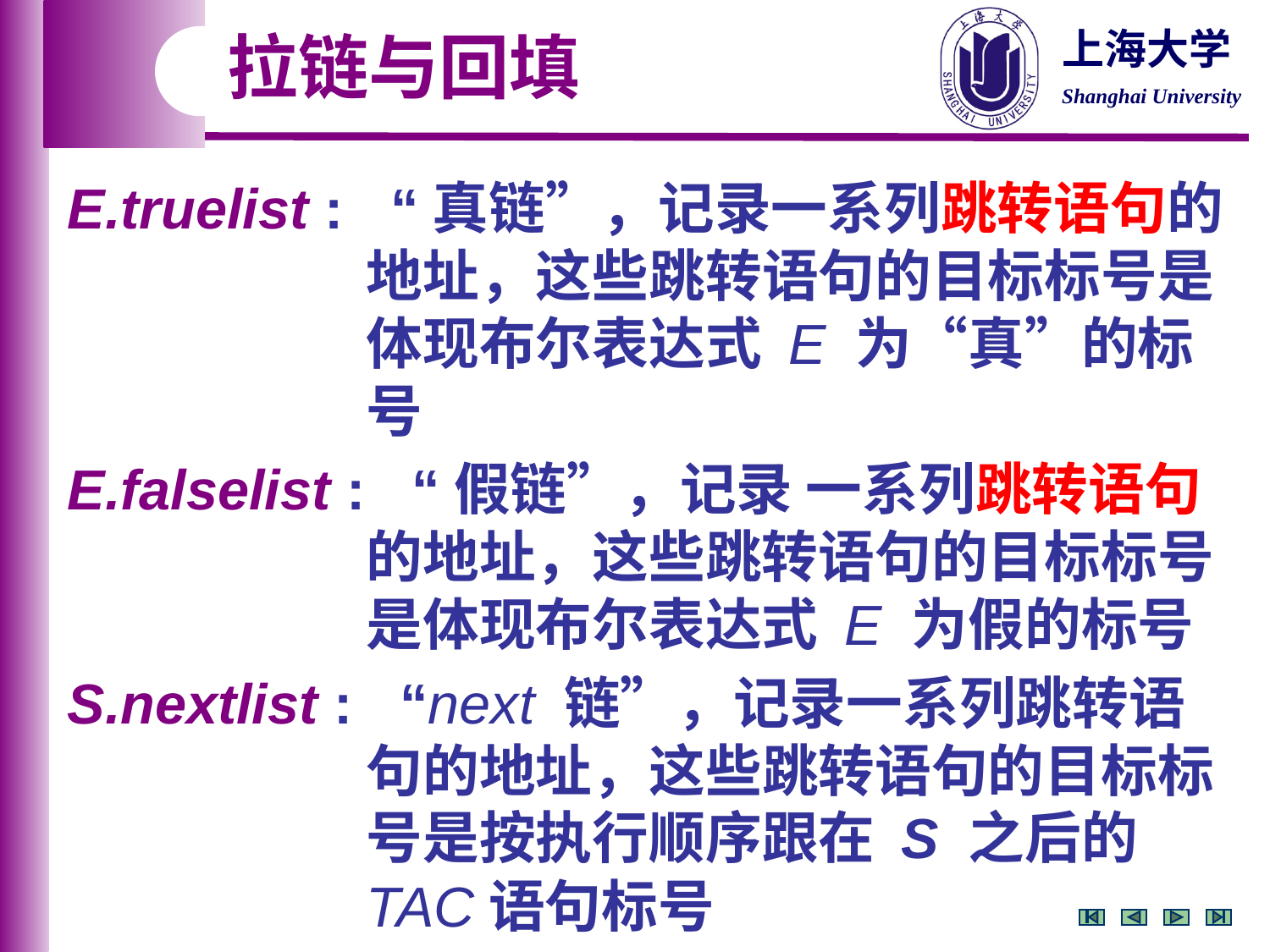

拉链与回填
E.truelist :   “真链”，记录一系列跳转语句的地址，这些跳转语句的目标标号是体现布尔表达式 E 为“真”的标号
E.falselist :   “假链”，记录 一系列跳转语句的地址，这些跳转语句的目标标号是体现布尔表达式 E 为假的标号
S.nextlist :   “next 链”，记录一系列跳转语句的地址，这些跳转语句的目标标号是按执行顺序跟在 S 之后的TAC语句标号